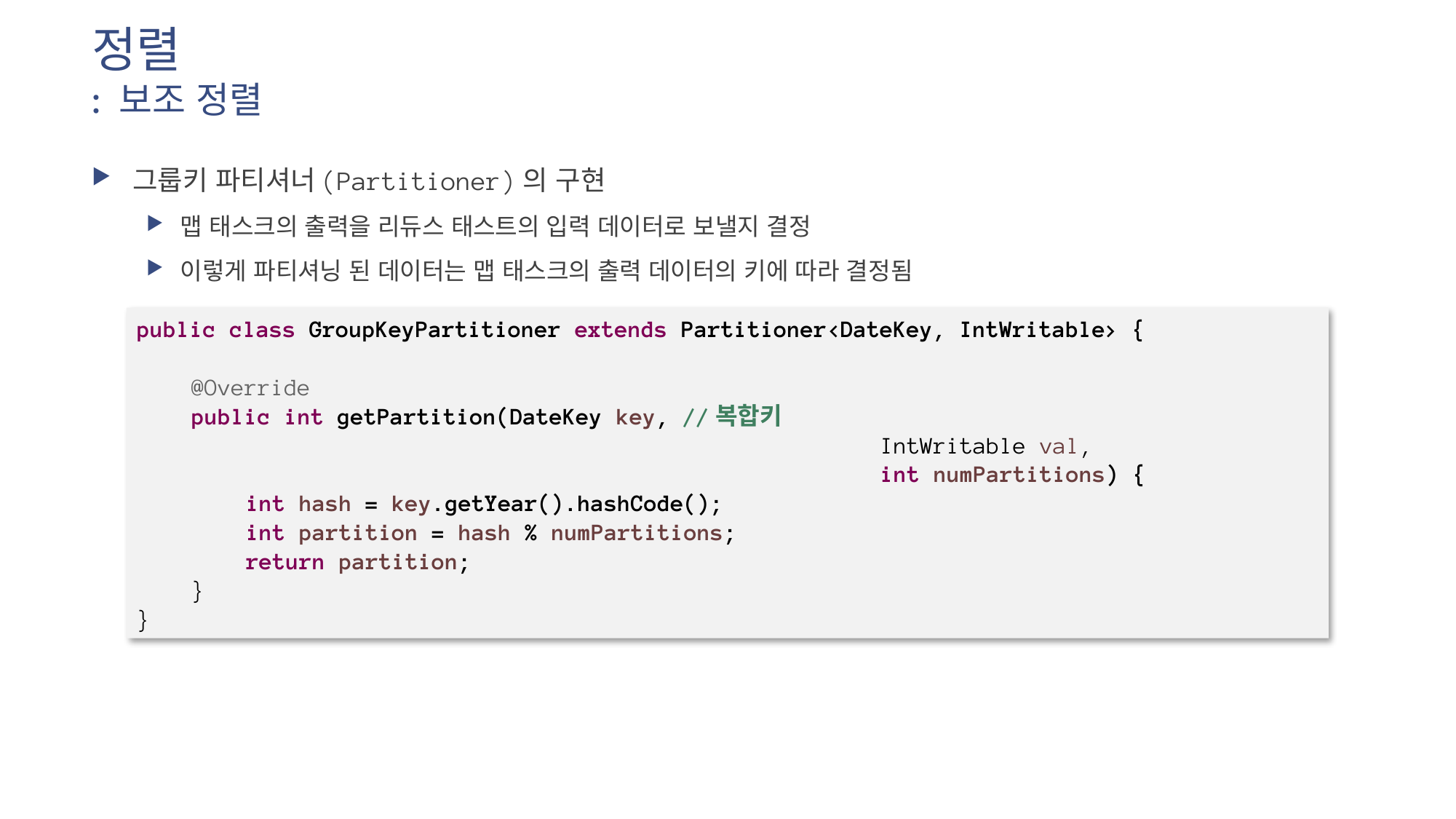

# 정렬 : 보조 정렬
그룹키 파티셔너(Partitioner)의 구현
맵 태스크의 출력을 리듀스 태스트의 입력 데이터로 보낼지 결정
이렇게 파티셔닝 된 데이터는 맵 태스크의 출력 데이터의 키에 따라 결정됨

public class GroupKeyPartitioner extends Partitioner<DateKey, IntWritable> {

@Override
public int getPartition(DateKey key, //복합키
							IntWritable val,
							int numPartitions) {
int hash = key.getYear().hashCode();
int partition = hash % numPartitions;
return partition;
}
}